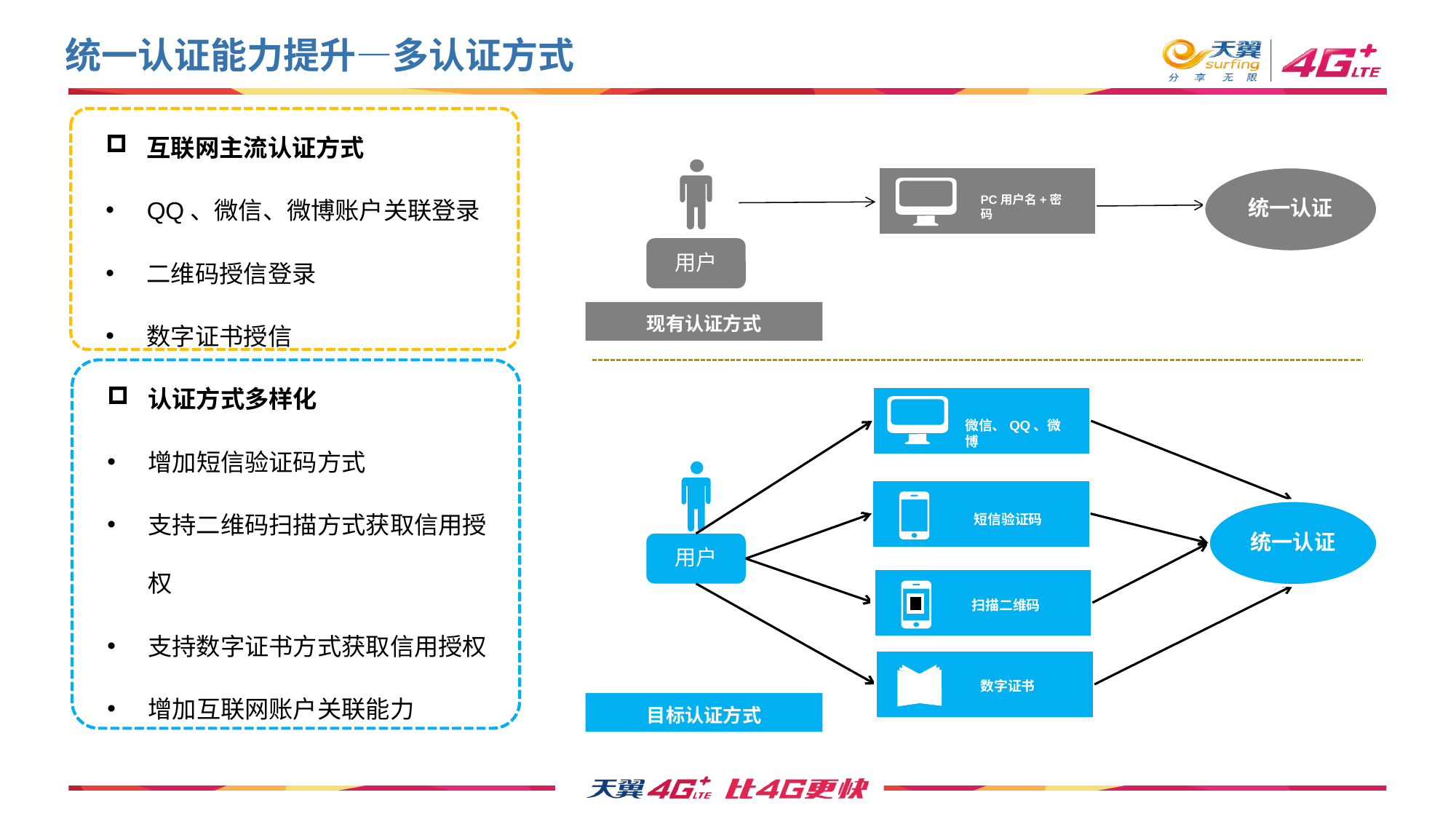

统一认证能力提升—多认证方式
互联网主流认证方式
QQ、微信、微博账户关联登录
二维码授信登录
数字证书授信

统一认证

PC用户名+密码
用户
现有认证方式
认证方式多样化
增加短信验证码方式
支持二维码扫描方式获取信用授权
支持数字证书方式获取信用授权
增加互联网账户关联能力

微信、QQ、微博

统一认证
短信验证码
用户

短信验证码
扫描二维码

数字证书
目标认证方式